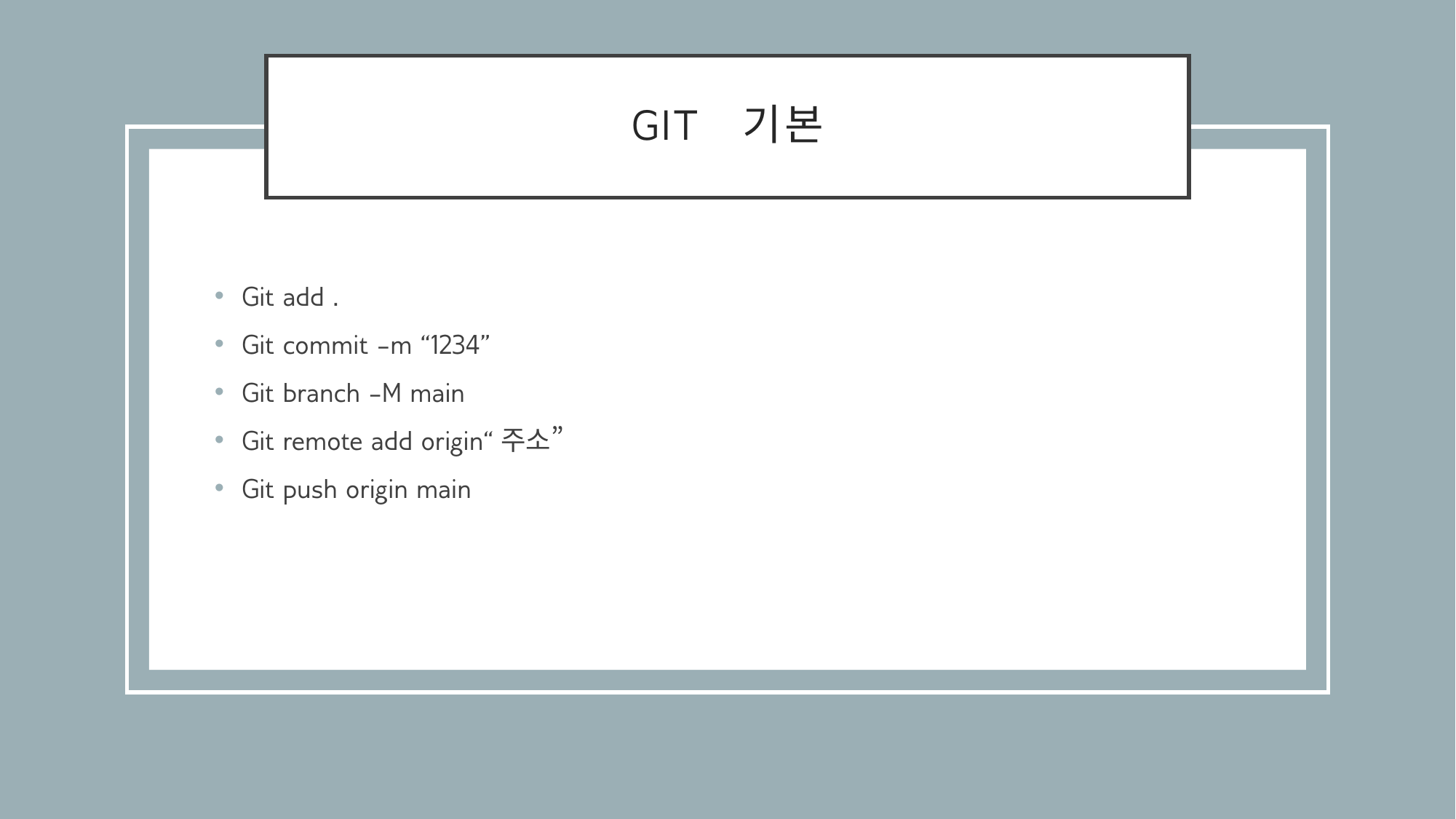

# Git  기본

Git add .
Git commit –m “1234”
Git branch –M main
Git remote add origin“주소”
Git push origin main